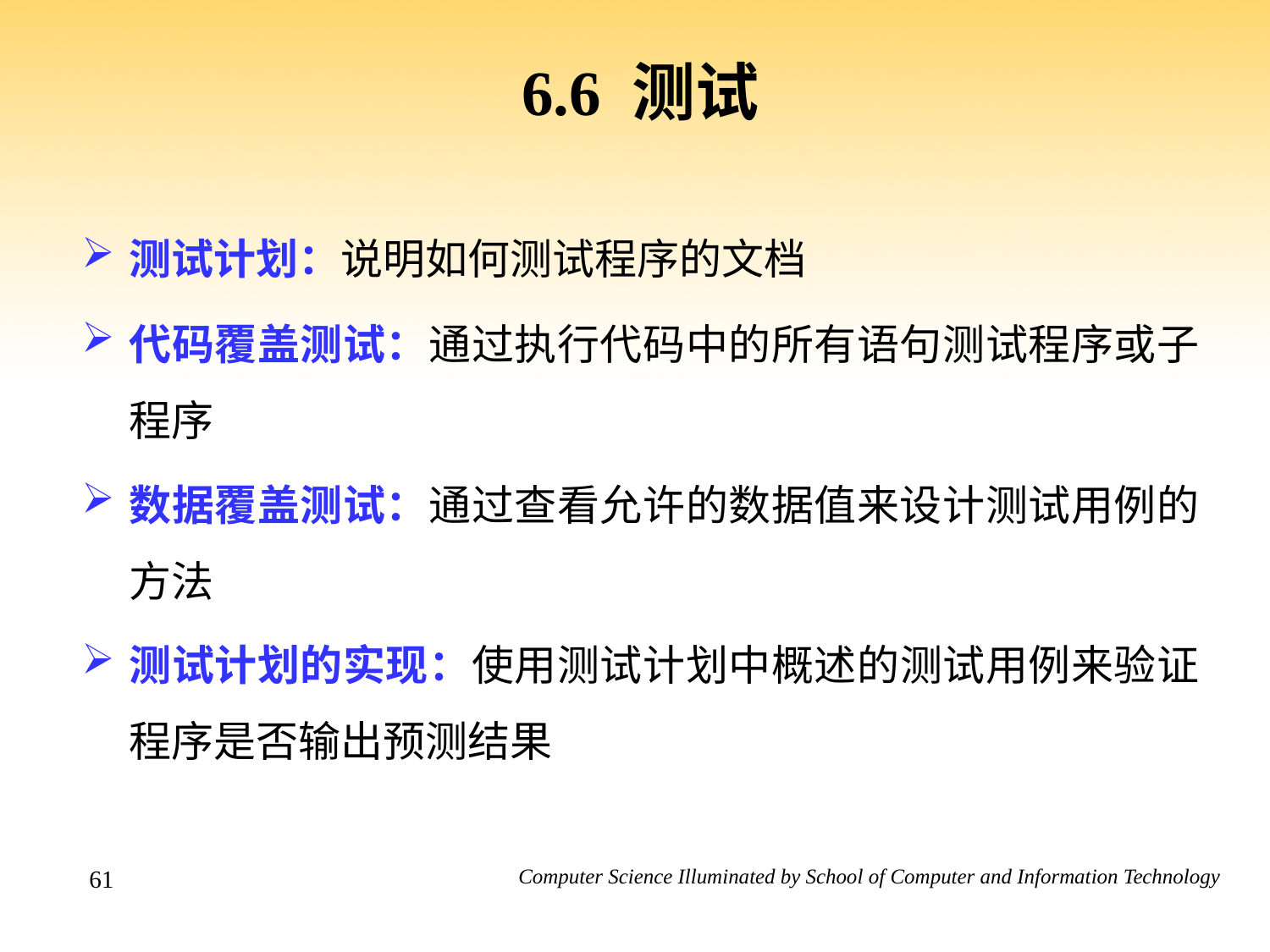

6.6 测试
测试计划：说明如何测试程序的文档
代码覆盖测试：通过执行代码中的所有语句测试程序或子程序
数据覆盖测试：通过查看允许的数据值来设计测试用例的方法
测试计划的实现：使用测试计划中概述的测试用例来验证程序是否输出预测结果
61